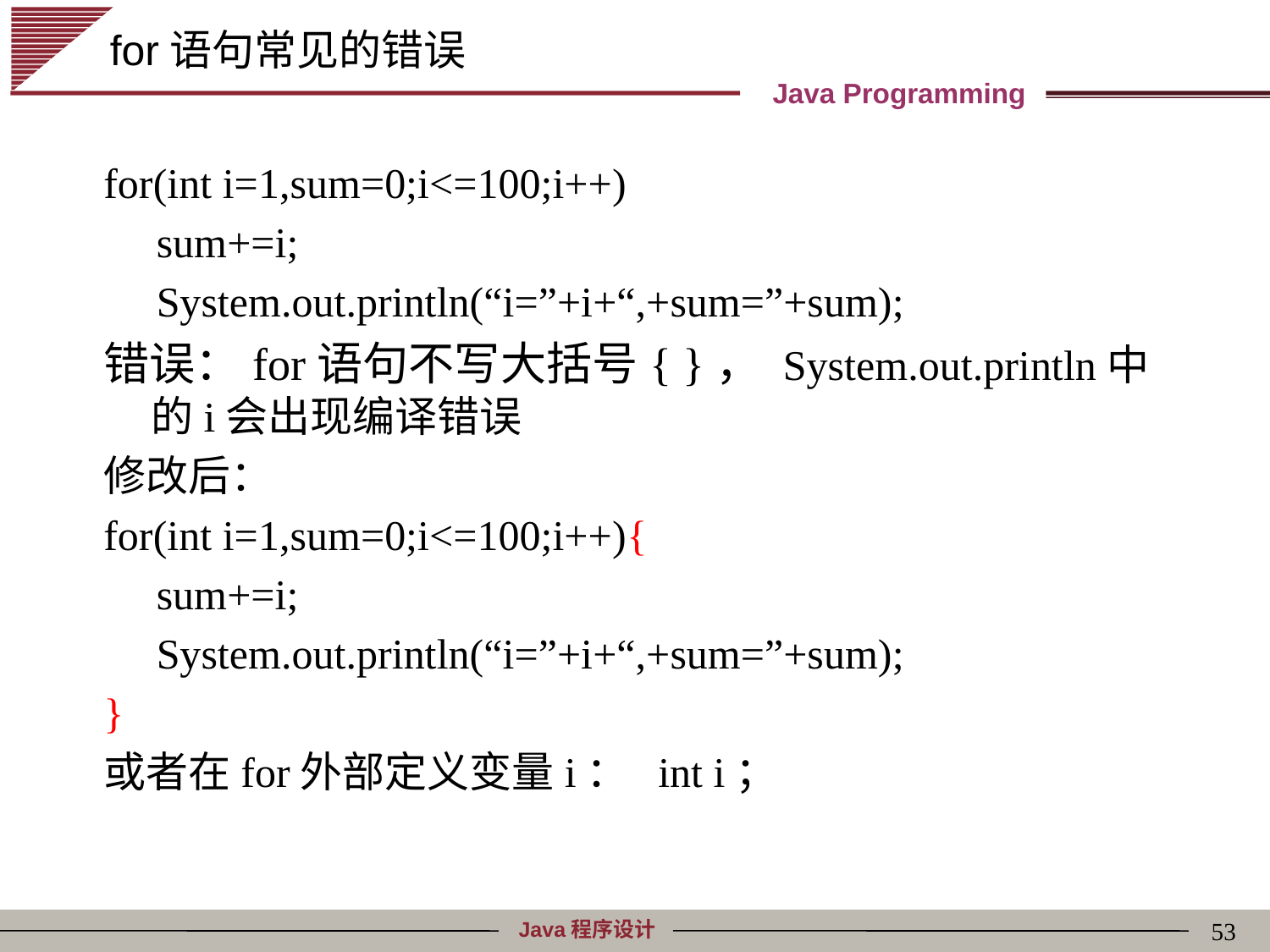

# for语句常见的错误
for(int i=1,sum=0;i<=100;i++)
     sum+=i;
     System.out.println(“i=”+i+“,+sum=”+sum);
错误：for语句不写大括号{ }， System.out.println中的i会出现编译错误
修改后：
for(int i=1,sum=0;i<=100;i++){
     sum+=i;
     System.out.println(“i=”+i+“,+sum=”+sum);
}
或者在for外部定义变量i：  int i；